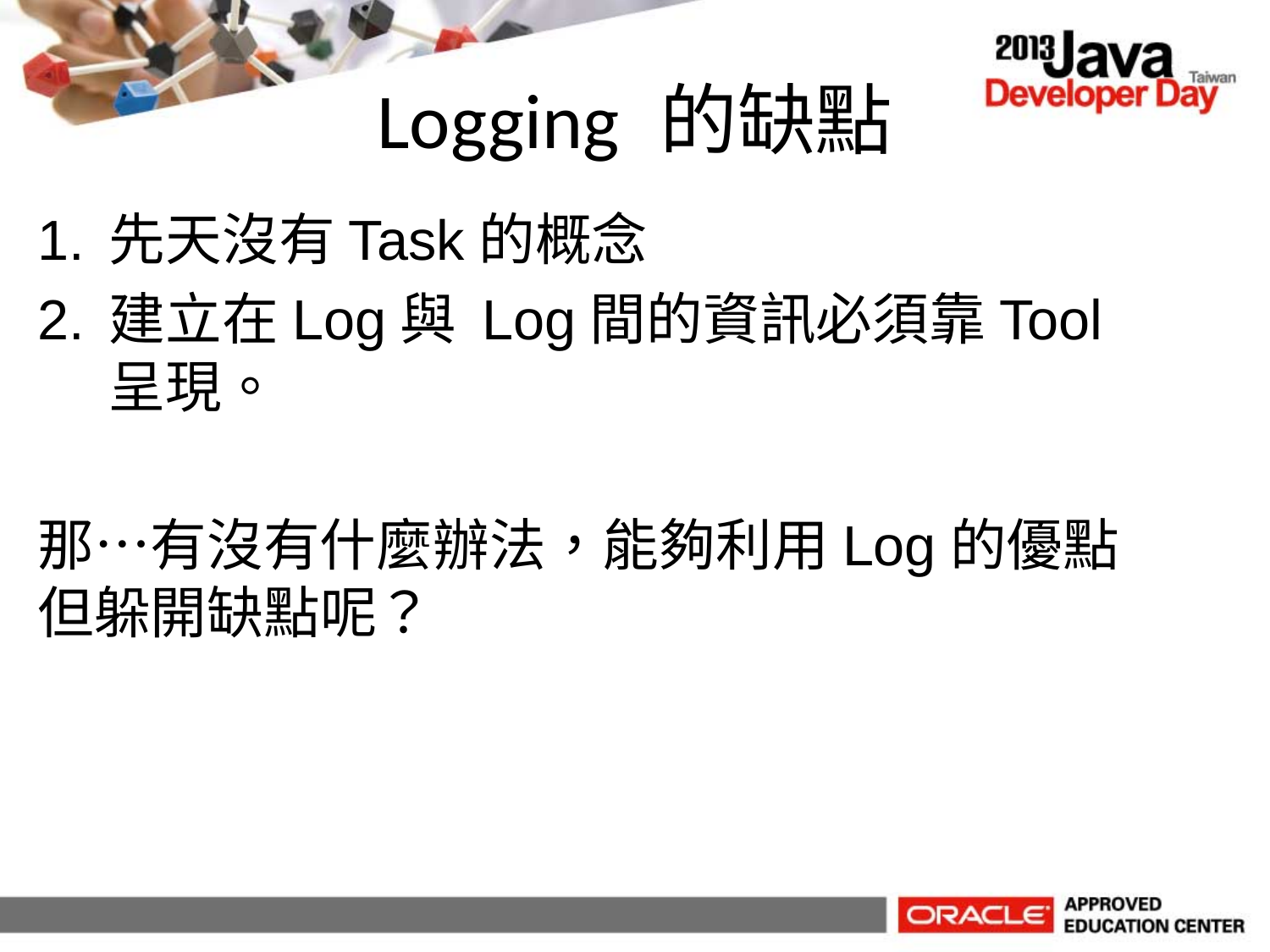

# Logging 的缺點
先天沒有Task的概念
建立在Log與 Log間的資訊必須靠Tool呈現。

那…有沒有什麼辦法，能夠利用Log的優點但躲開缺點呢？